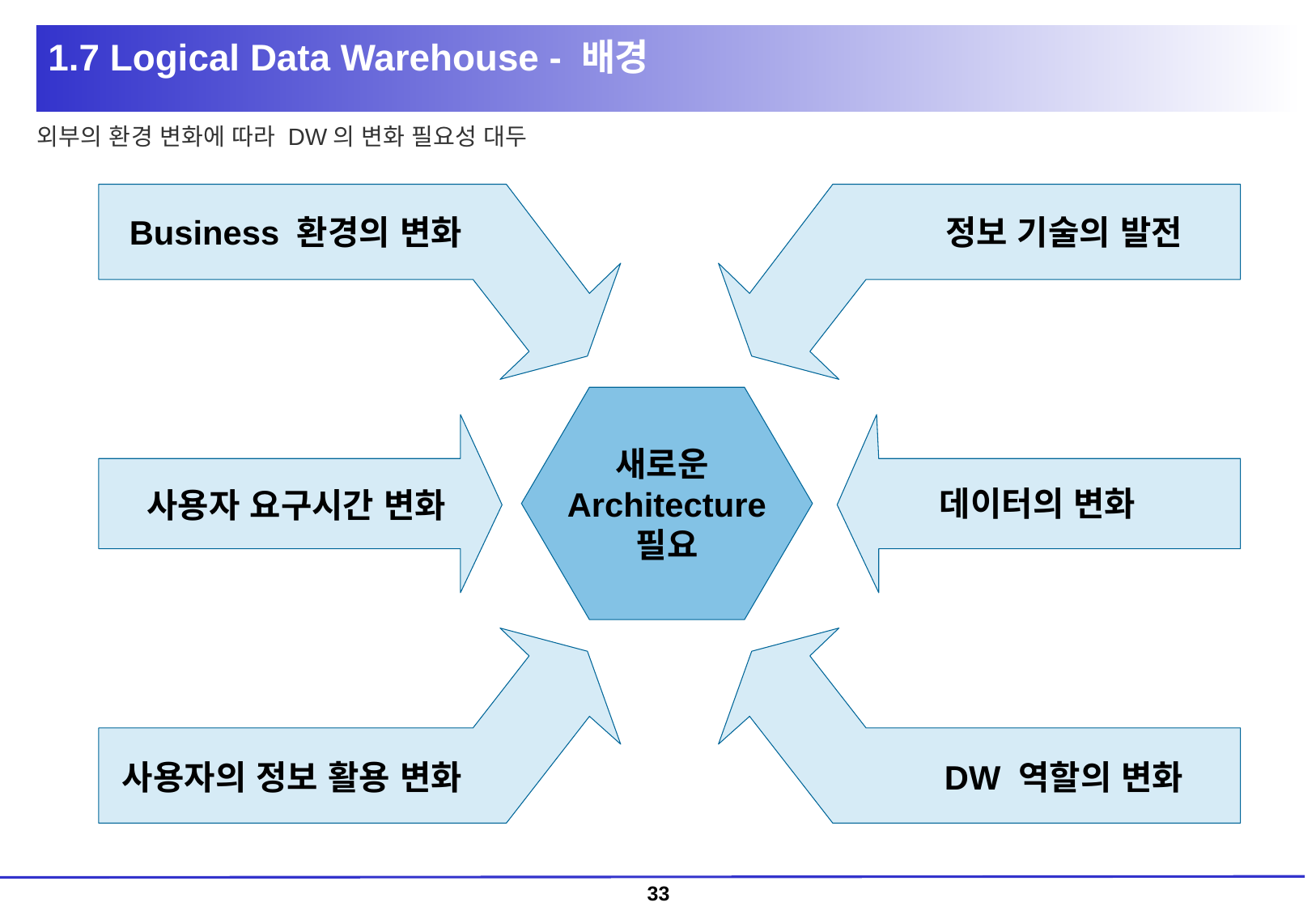

1.7 Logical Data Warehouse - 배경
외부의 환경 변화에 따라 DW의 변화 필요성 대두

Business 환경의 변화
정보 기술의 발전
새로운
Architecture
필요

데이터의 변화
사용자 요구시간 변화

사용자의 정보 활용 변화
DW 역할의 변화